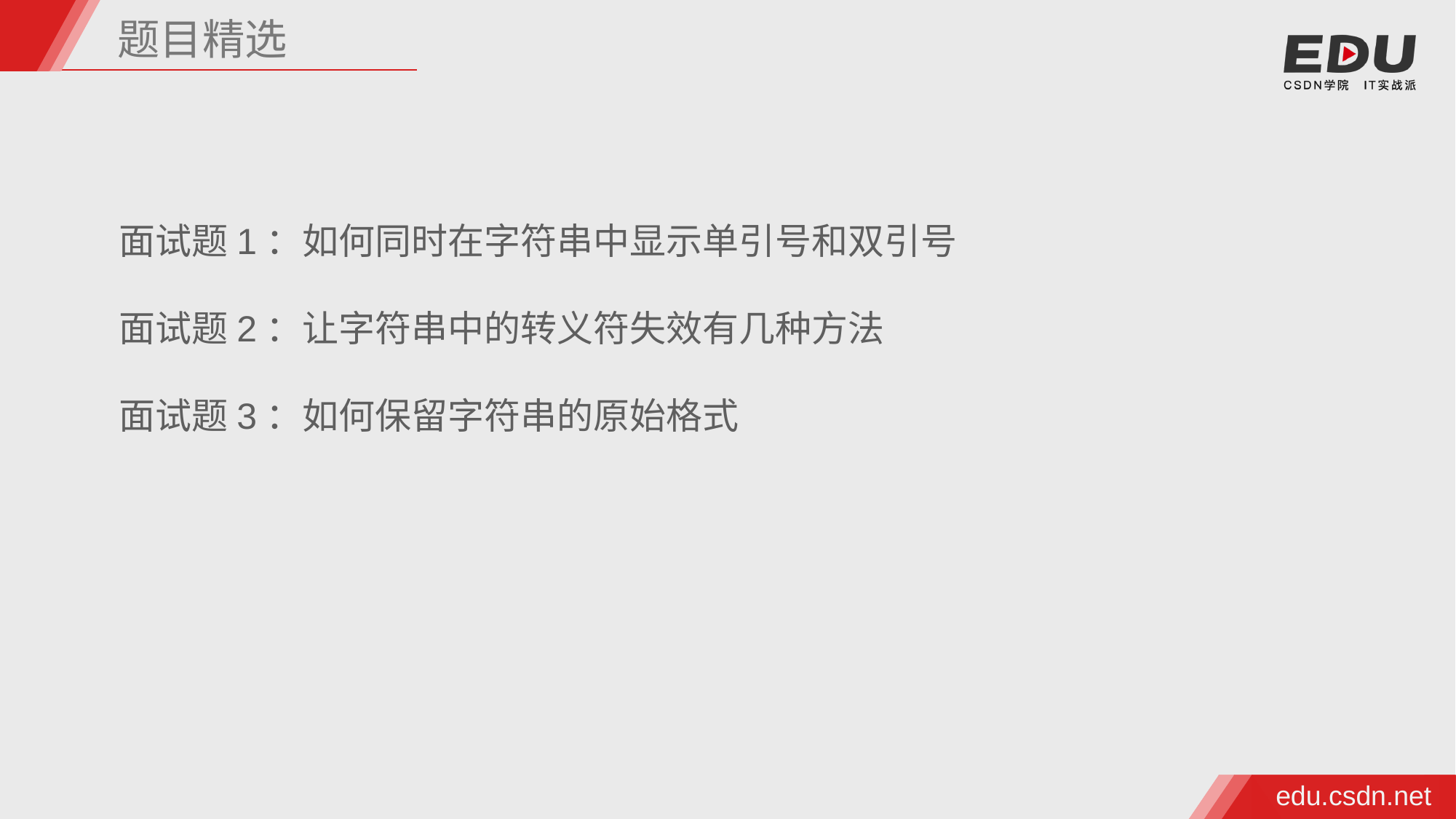

题目精选
面试题1：如何同时在字符串中显示单引号和双引号
面试题2：让字符串中的转义符失效有几种方法
面试题3：如何保留字符串的原始格式
edu.csdn.net